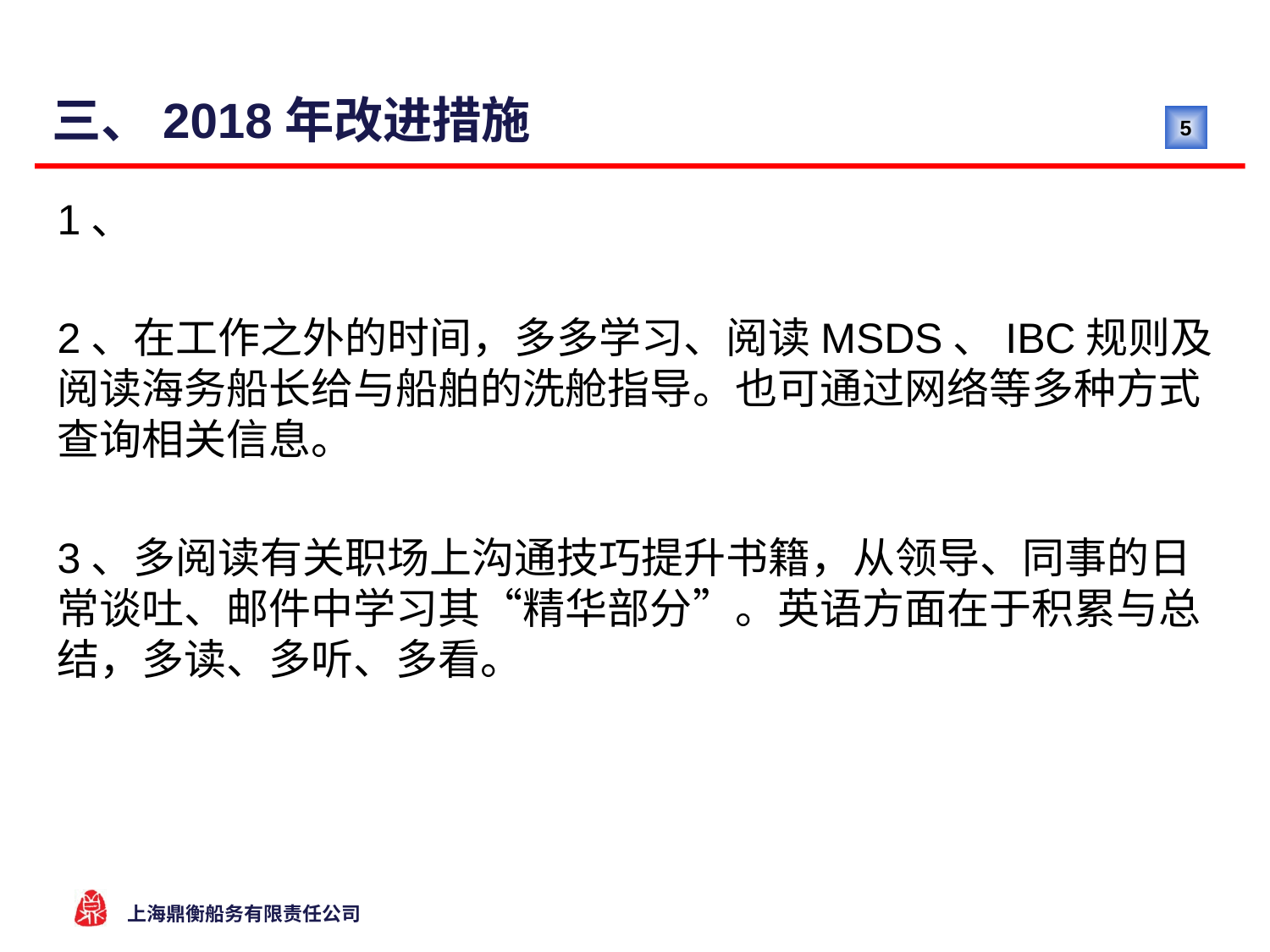

# 三、2018年改进措施
1、

2、在工作之外的时间，多多学习、阅读MSDS、IBC规则及阅读海务船长给与船舶的洗舱指导。也可通过网络等多种方式查询相关信息。

3、多阅读有关职场上沟通技巧提升书籍，从领导、同事的日常谈吐、邮件中学习其“精华部分”。英语方面在于积累与总结，多读、多听、多看。